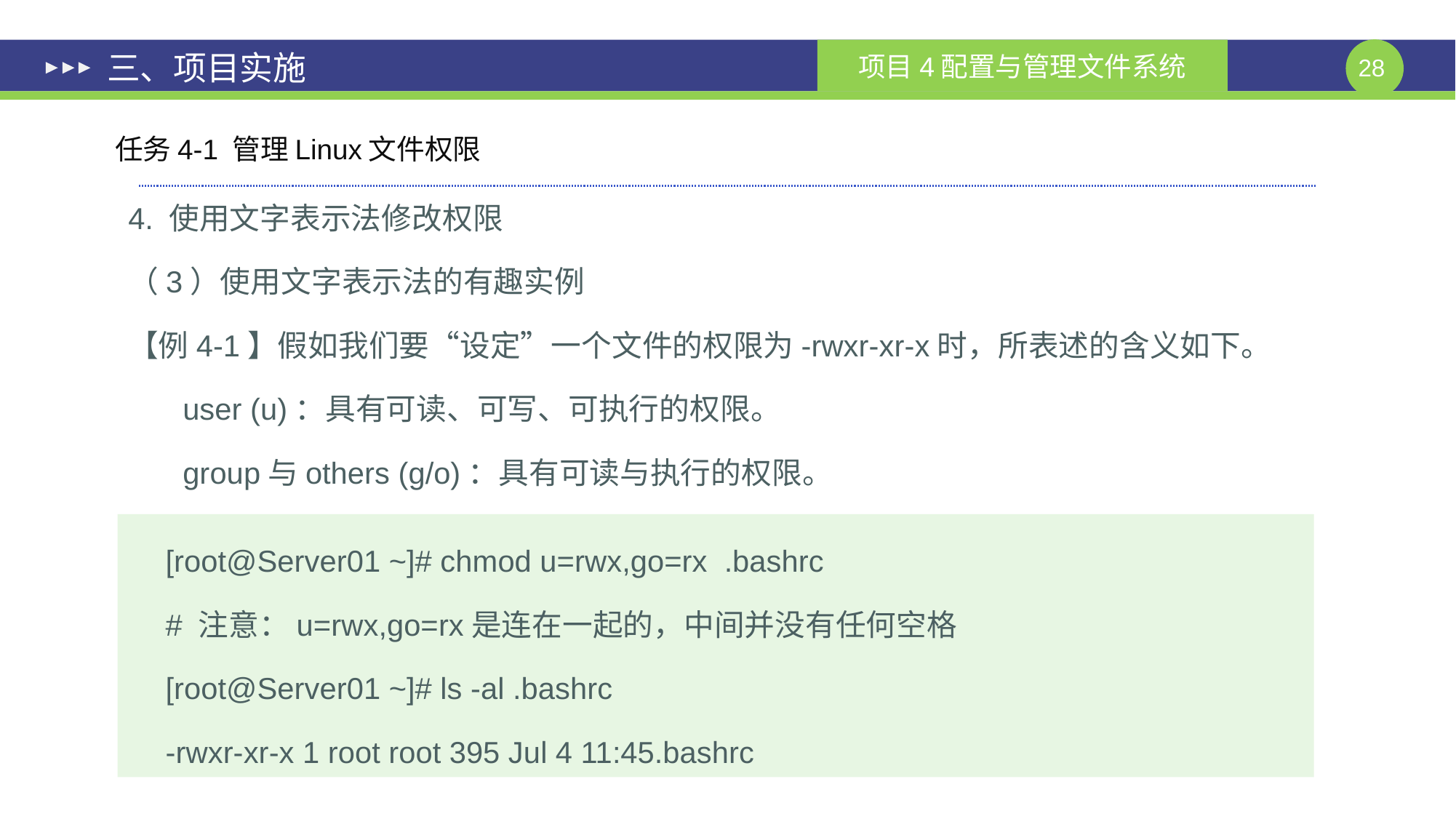

# 三、项目实施
任务4-1 管理Linux文件权限
4. 使用文字表示法修改权限
（3）使用文字表示法的有趣实例
【例4-1】假如我们要“设定”一个文件的权限为-rwxr-xr-x时，所表述的含义如下。
user (u)：具有可读、可写、可执行的权限。
group与others (g/o)：具有可读与执行的权限。

[root@Server01 ~]# chmod u=rwx,go=rx  .bashrc
# 注意：u=rwx,go=rx是连在一起的，中间并没有任何空格
[root@Server01 ~]# ls -al .bashrc
-rwxr-xr-x 1 root root 395 Jul 4 11:45.bashrc